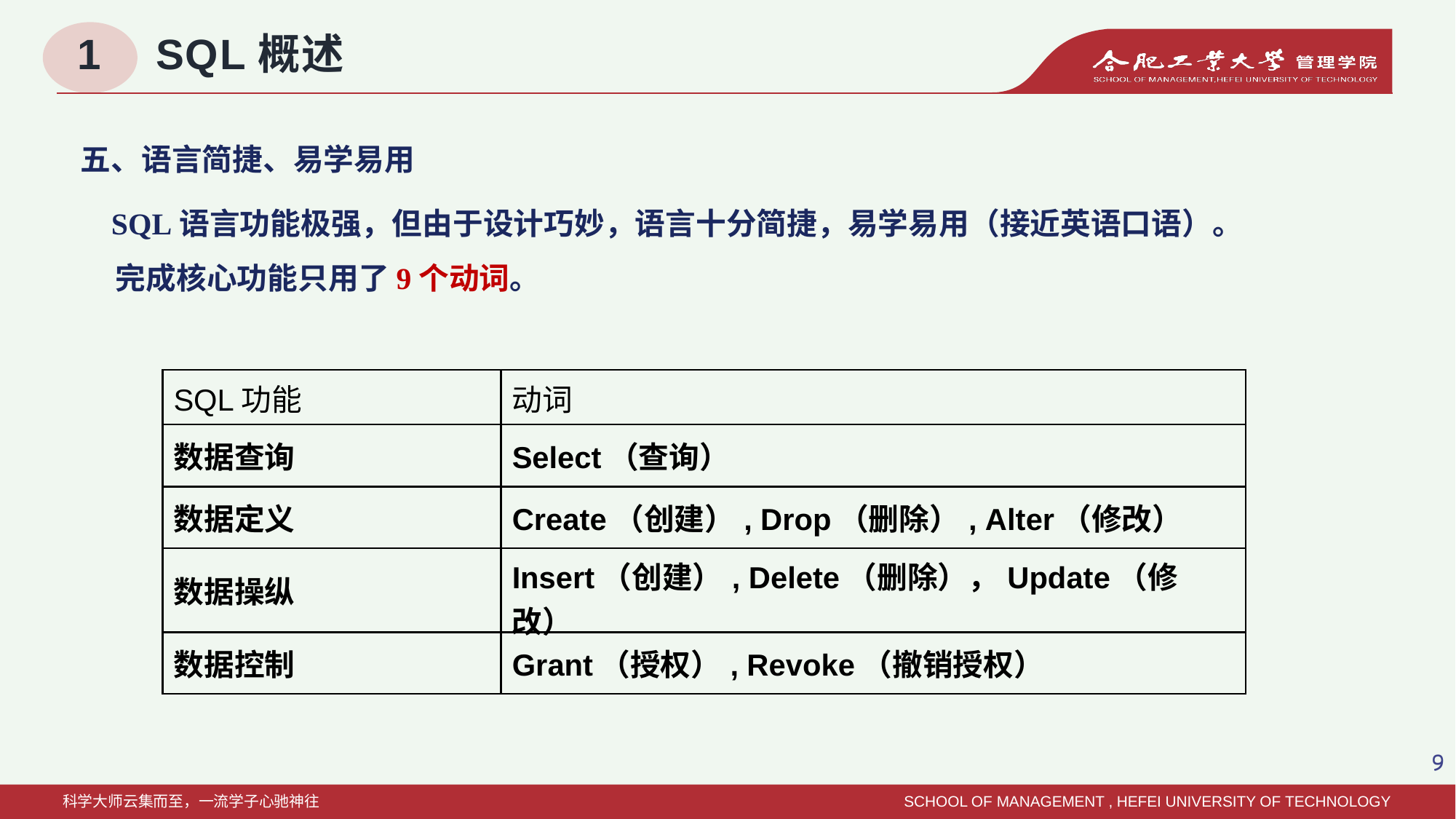

# 1    SQL概述
五、语言简捷、易学易用
    SQL语言功能极强，但由于设计巧妙，语言十分简捷，易学易用（接近英语口语）。
    完成核心功能只用了9个动词。
| SQL功能 | 动词 |
| --- | --- |
| 数据查询 | Select（查询） |
| 数据定义 | Create（创建）, Drop（删除）, Alter（修改） |
| 数据操纵 | Insert（创建）, Delete（删除），Update（修改） |
| 数据控制 | Grant（授权）, Revoke（撤销授权） |
9